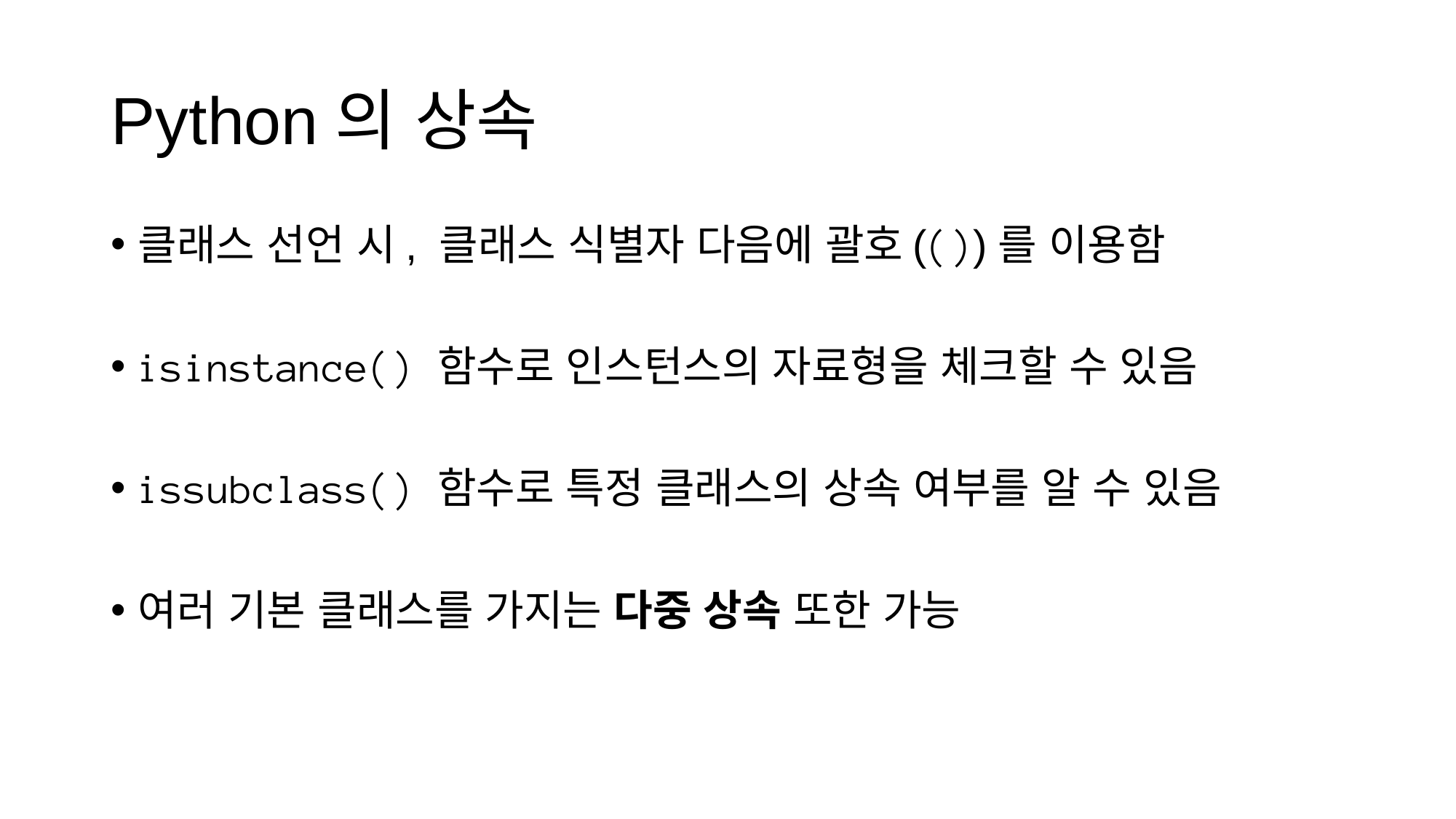

# Python의 상속
클래스 선언 시, 클래스 식별자 다음에 괄호(())를 이용함

isinstance() 함수로 인스턴스의 자료형을 체크할 수 있음

issubclass() 함수로 특정 클래스의 상속 여부를 알 수 있음

여러 기본 클래스를 가지는 다중 상속 또한 가능